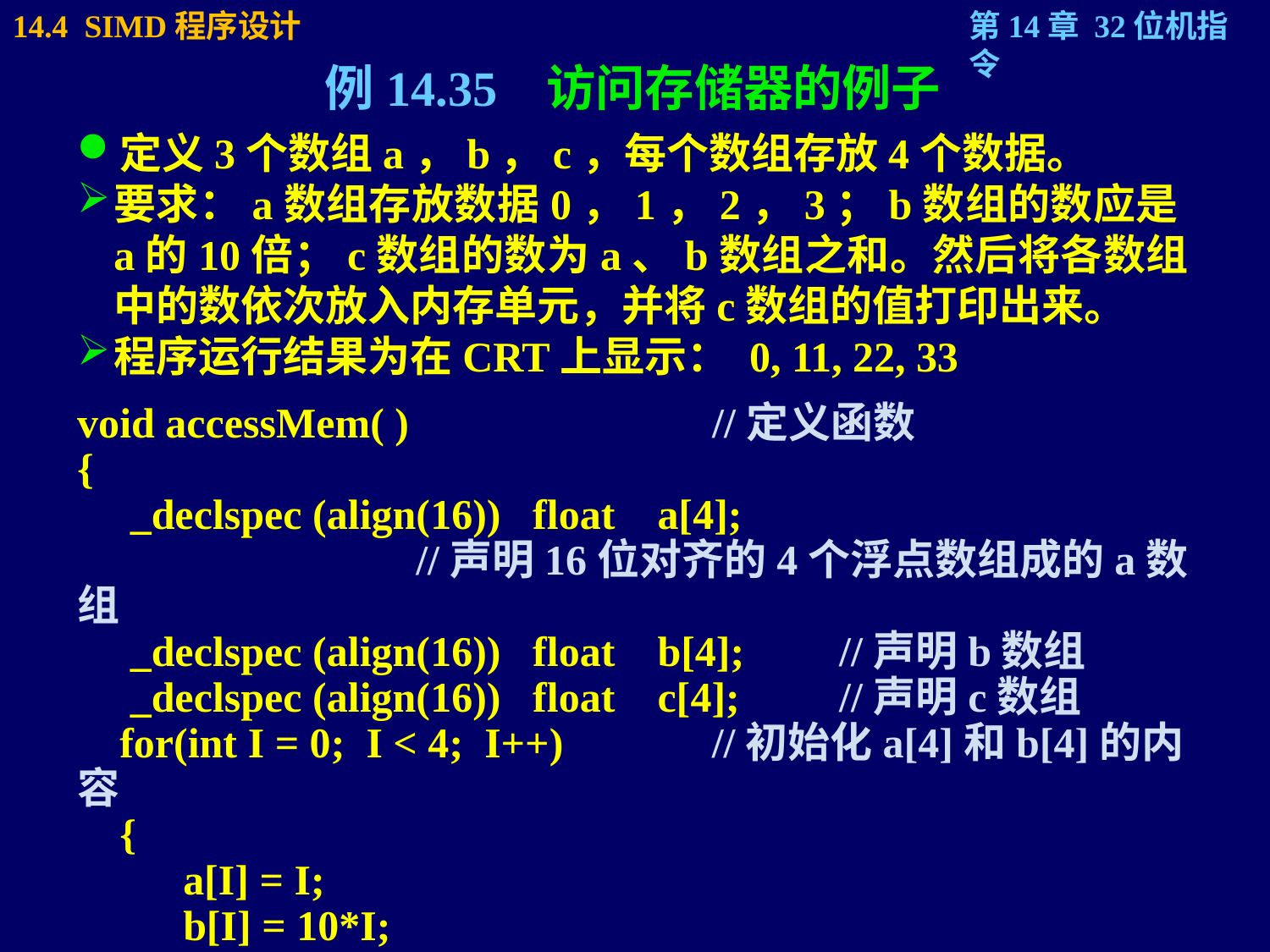

例14.35   访问存储器的例子
定义3个数组a，b，c，每个数组存放4个数据。
要求：a数组存放数据0，1，2，3；b数组的数应是a的10倍；c数组的数为a、b数组之和。然后将各数组中的数依次放入内存单元，并将c数组的值打印出来。
程序运行结果为在CRT上显示： 0, 11, 22, 33
void accessMem( )			//定义函数
{
     _declspec (align(16))   float    a[4];
		        //声明16位对齐的4个浮点数组成的a数组
     _declspec (align(16))   float    b[4];	//声明b数组
     _declspec (align(16))   float    c[4];	//声明c数组
    for(int I = 0;  I < 4;  I++)              //初始化a[4]和b[4]的内容
    {
          a[I] = I;
          b[I] = 10*I;
     }